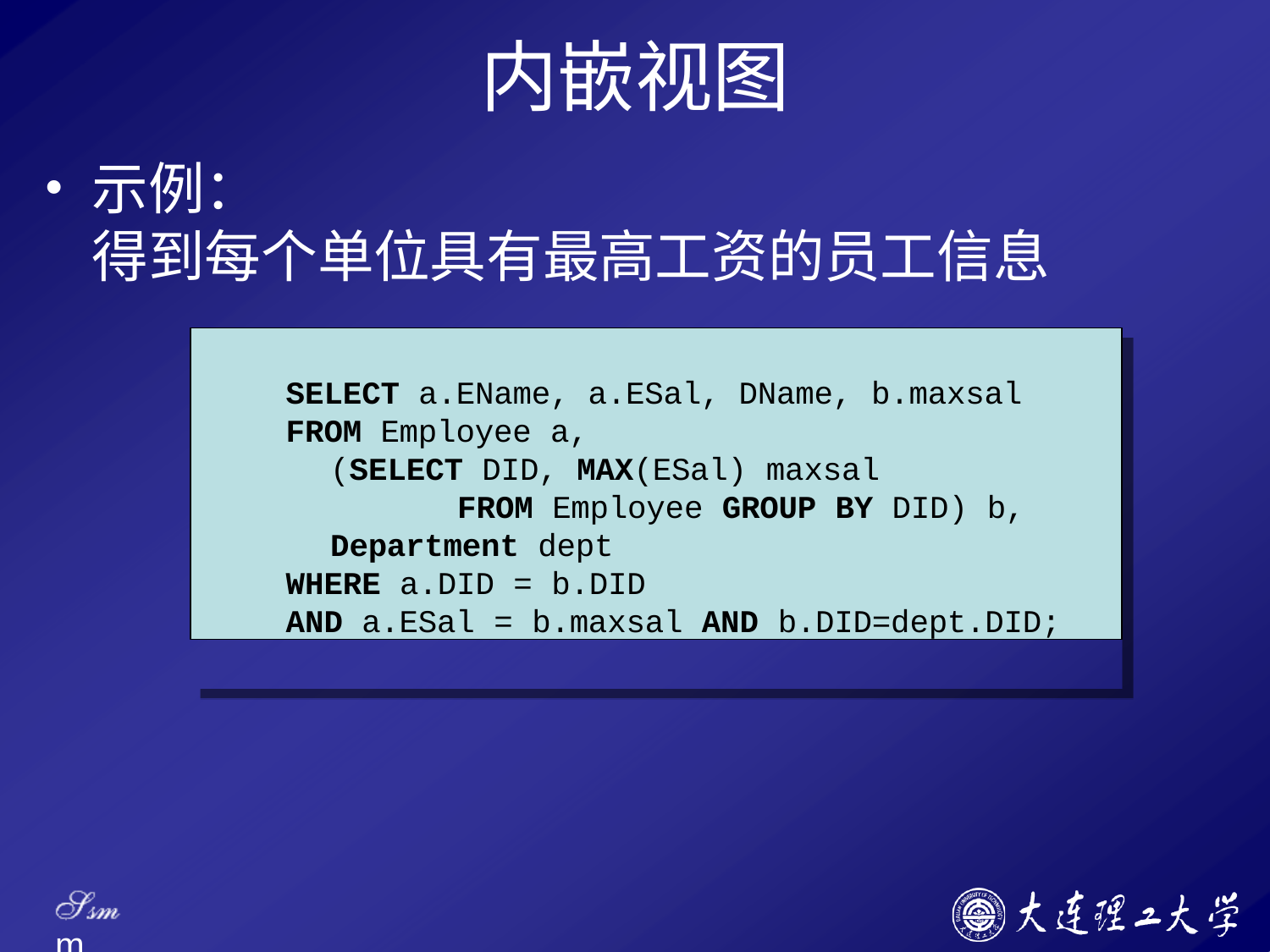

# 内嵌视图
示例：
得到每个单位具有最高工资的员工信息

SELECT a.EName, a.ESal, DName, b.maxsal
FROM Employee a,
(SELECT DID, MAX(ESal) maxsal
FROM Employee GROUP BY DID) b,
Department dept
WHERE a.DID = b.DID
AND a.ESal = b.maxsal AND b.DID=dept.DID;

Ssm